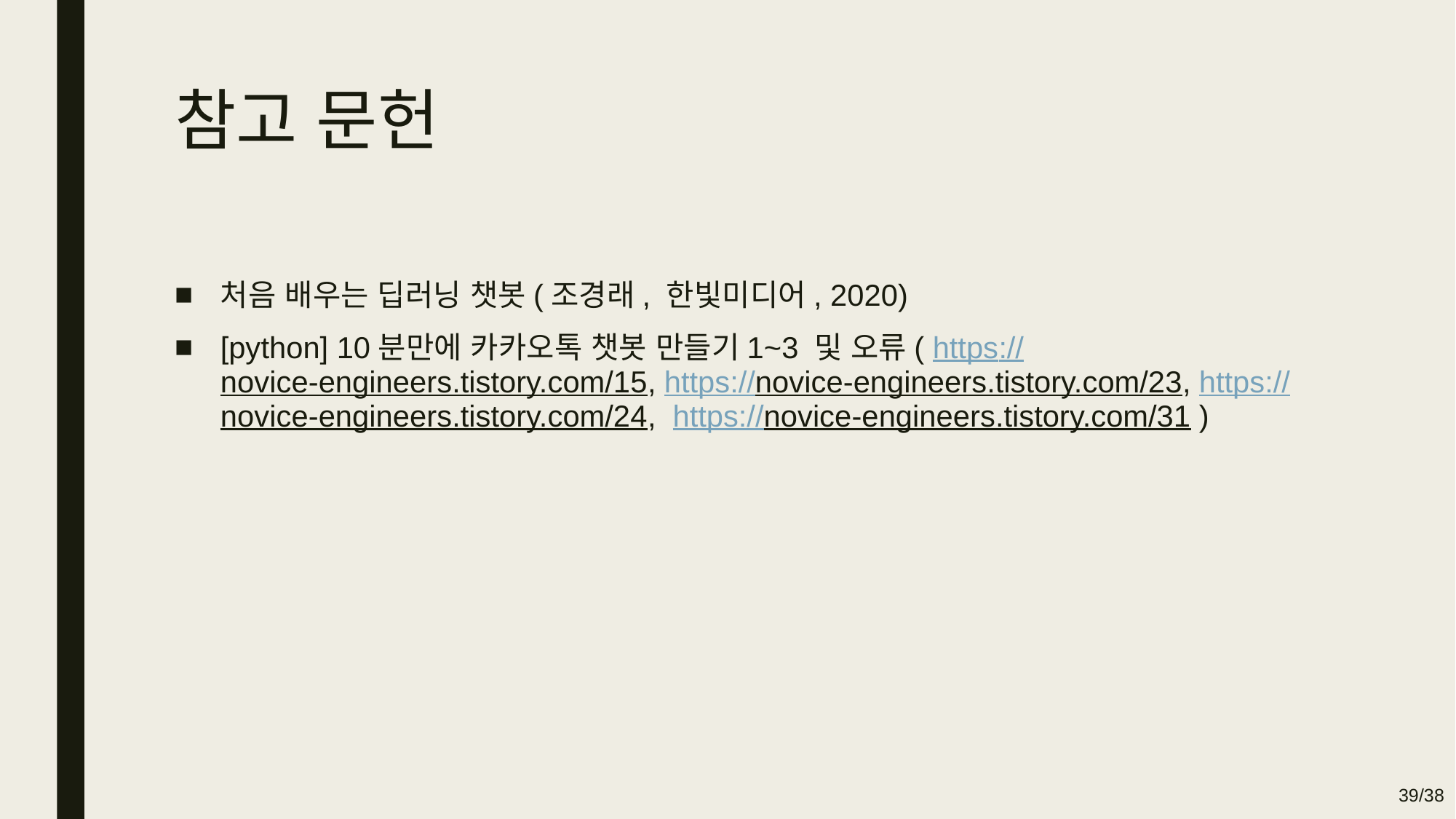

# 참고 문헌
처음 배우는 딥러닝 챗봇(조경래, 한빛미디어, 2020)
[python] 10분만에 카카오톡 챗봇 만들기1~3 및 오류( https://novice-engineers.tistory.com/15, https://novice-engineers.tistory.com/23, https://novice-engineers.tistory.com/24,  https://novice-engineers.tistory.com/31 )
39/38